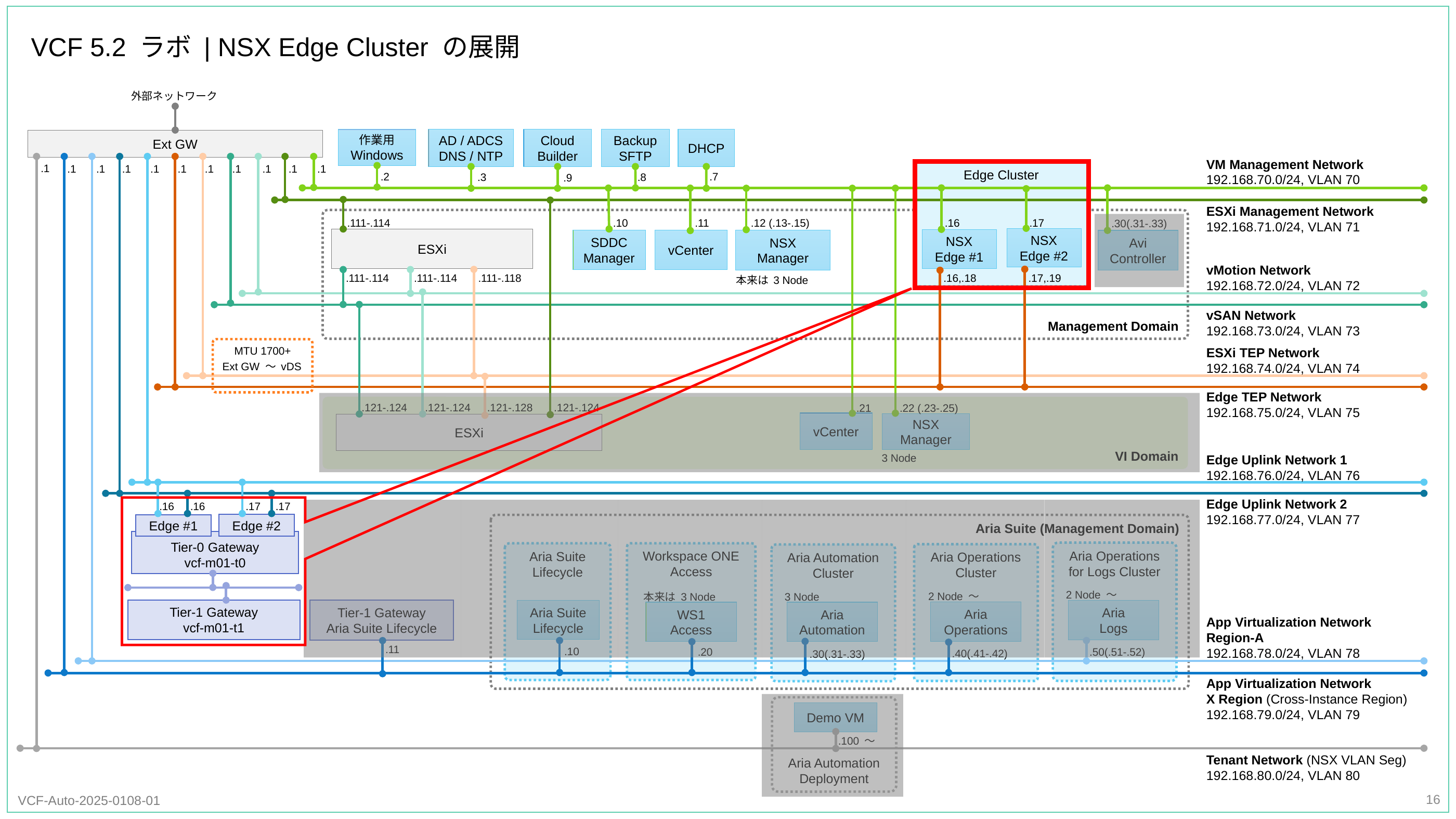

# VCF 5.2 ラボ | NSX Edge Cluster の展開

16